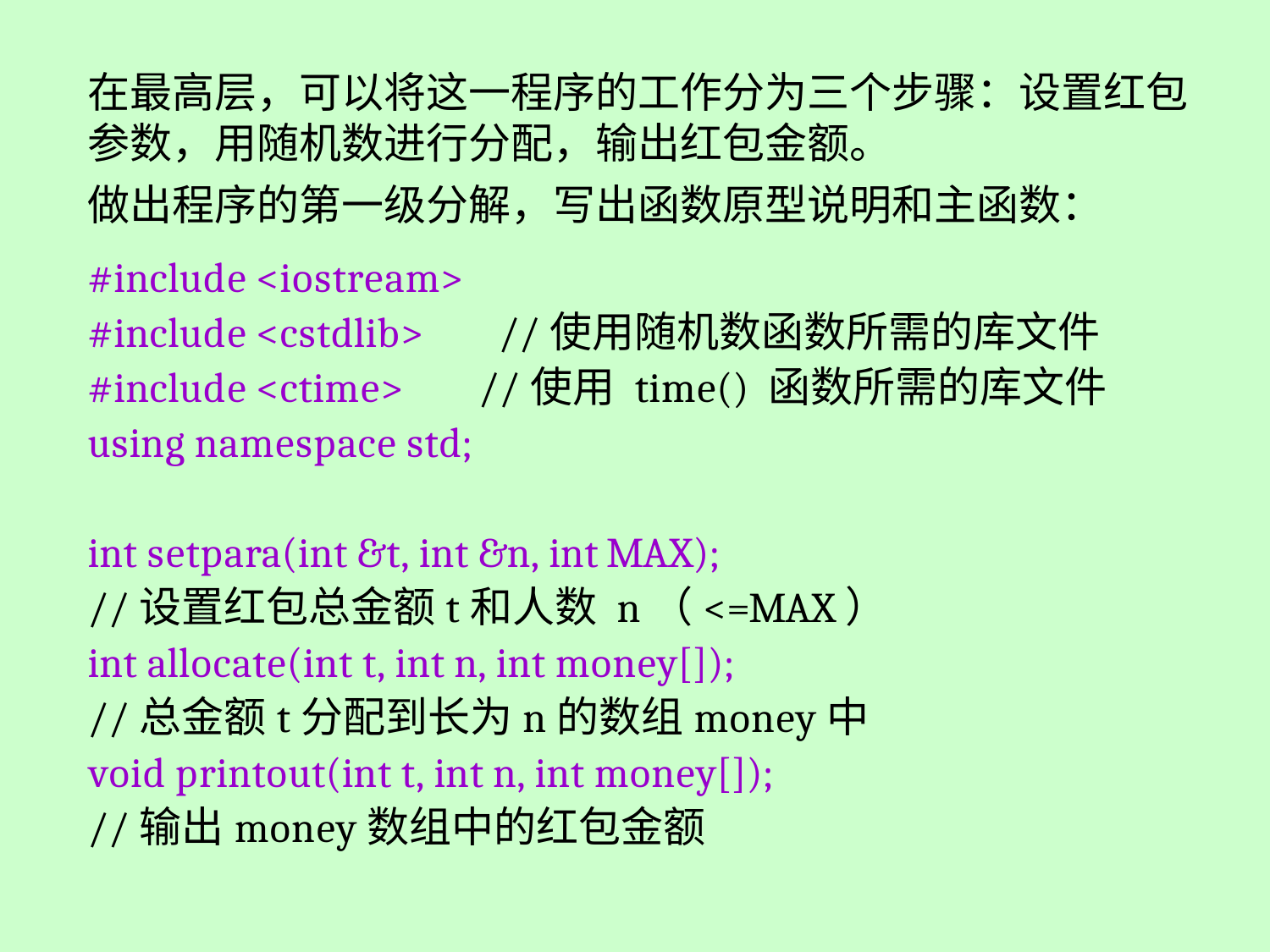

在最高层，可以将这一程序的工作分为三个步骤：设置红包参数，用随机数进行分配，输出红包金额。
做出程序的第一级分解，写出函数原型说明和主函数：
#include <iostream>
#include <cstdlib>        //使用随机数函数所需的库文件
#include <ctime>        //使用 time() 函数所需的库文件
using namespace std;

int setpara(int &t, int &n, int MAX);
//设置红包总金额t和人数 n（<=MAX）
int allocate(int t, int n, int money[]);
//总金额t分配到长为n的数组money中
void printout(int t, int n, int money[]);
//输出money数组中的红包金额
102